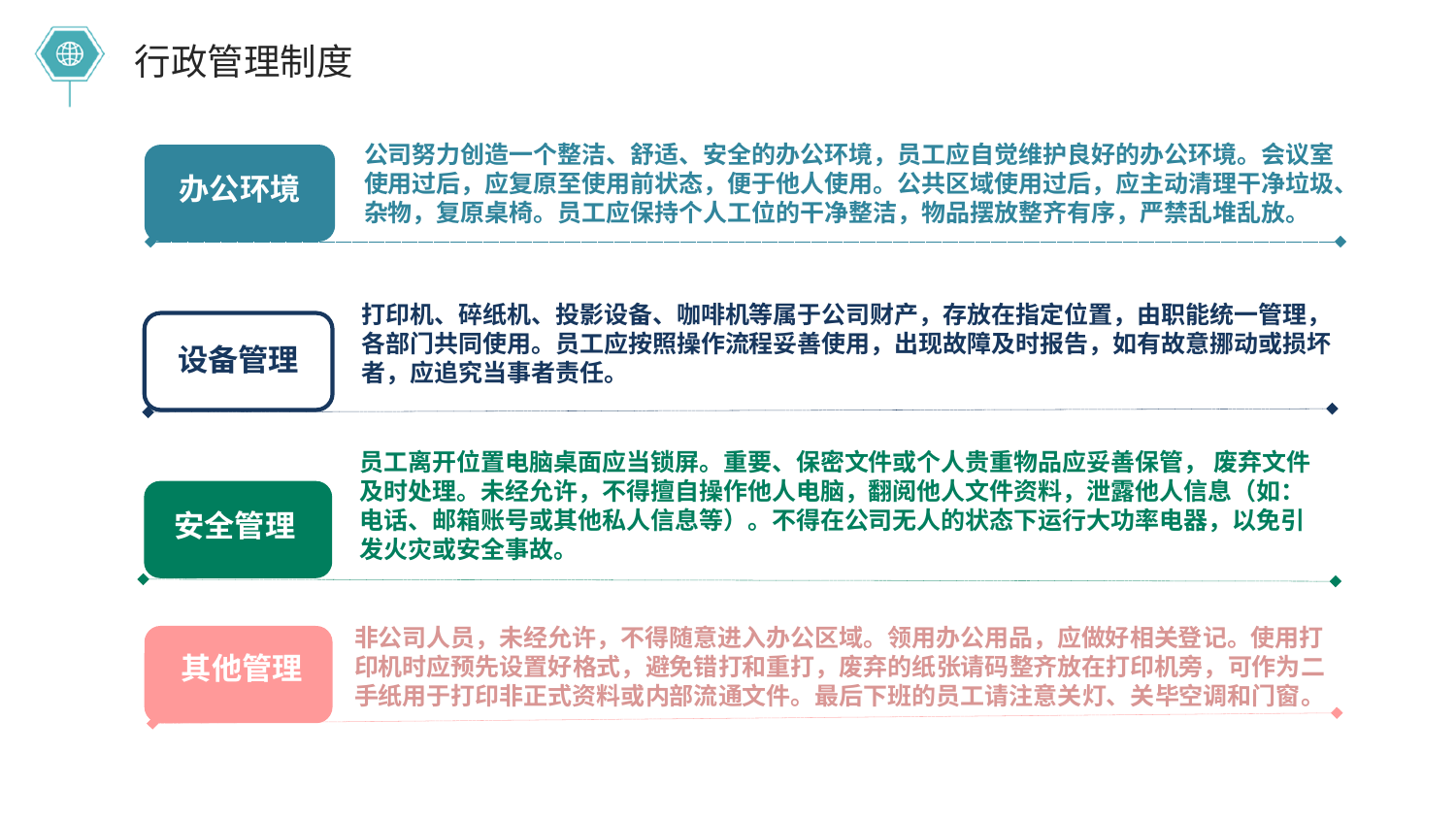

行政管理制度

公司努力创造一个整洁、舒适、安全的办公环境，员工应自觉维护良好的办公环境。会议室使用过后，应复原至使用前状态，便于他人使用。公共区域使用过后，应主动清理干净垃圾、杂物，复原桌椅。员工应保持个人工位的干净整洁，物品摆放整齐有序，严禁乱堆乱放。

办公环境
打印机、碎纸机、投影设备、咖啡机等属于公司财产，存放在指定位置，由职能统一管理，各部门共同使用。员工应按照操作流程妥善使用，出现故障及时报告，如有故意挪动或损坏者，应追究当事者责任。

设备管理
员工离开位置电脑桌面应当锁屏。重要、保密文件或个人贵重物品应妥善保管， 废弃文件及时处理。未经允许，不得擅自操作他人电脑，翻阅他人文件资料，泄露他人信息（如：电话、邮箱账号或其他私人信息等）。不得在公司无人的状态下运行大功率电器，以免引发火灾或安全事故。

安全管理

其他管理
非公司人员，未经允许，不得随意进入办公区域。领用办公用品，应做好相关登记。使用打印机时应预先设置好格式，避免错打和重打，废弃的纸张请码整齐放在打印机旁，可作为二手纸用于打印非正式资料或内部流通文件。最后下班的员工请注意关灯、关毕空调和门窗。